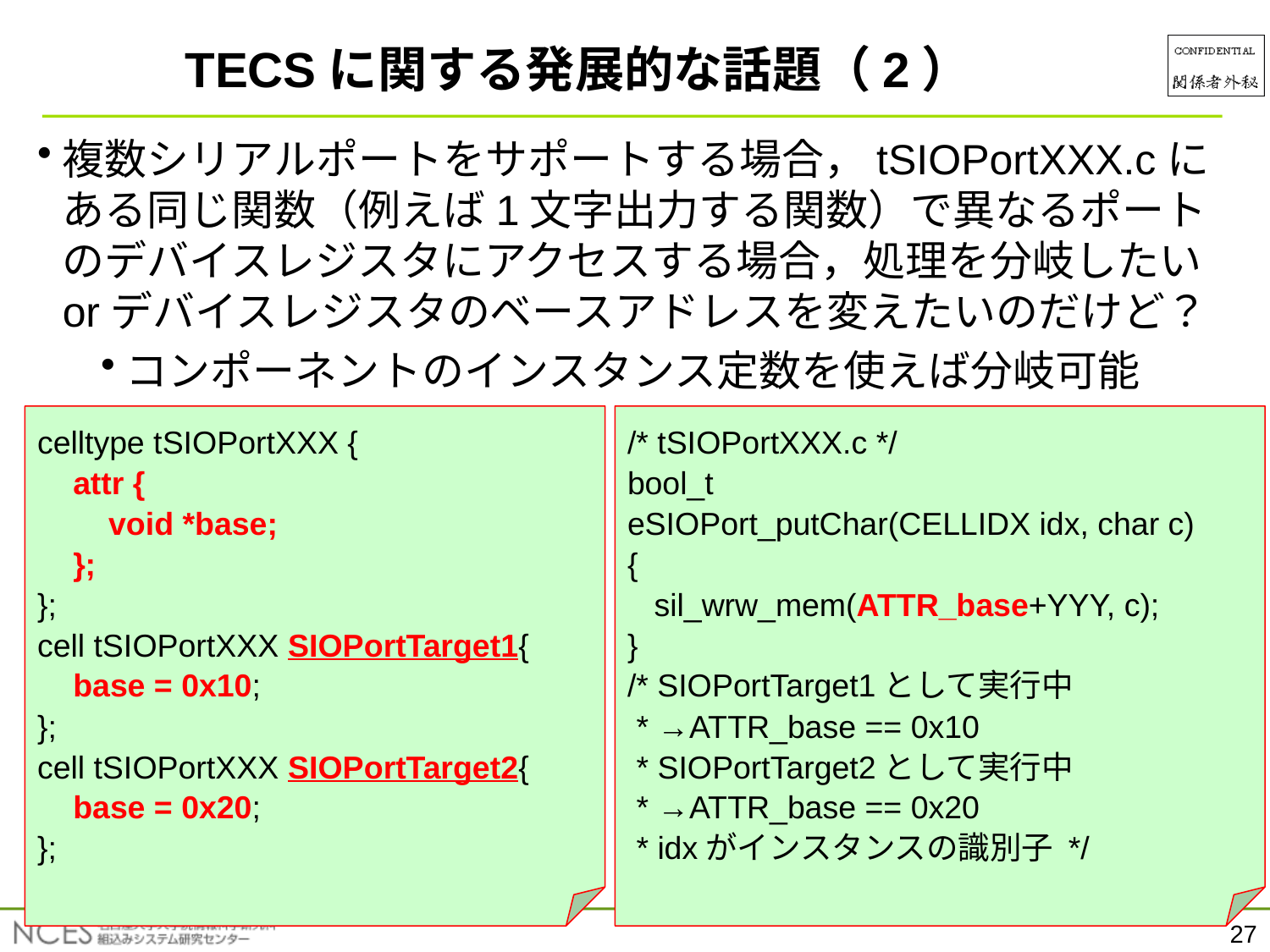

TECSに関する発展的な話題（2）
複数シリアルポートをサポートする場合，tSIOPortXXX.cにある同じ関数（例えば1文字出力する関数）で異なるポートのデバイスレジスタにアクセスする場合，処理を分岐したいorデバイスレジスタのベースアドレスを変えたいのだけど？
コンポーネントのインスタンス定数を使えば分岐可能
celltype tSIOPortXXX {
    attr {
        void *base;
    };
};
cell tSIOPortXXX SIOPortTarget1{
    base = 0x10;
};
cell tSIOPortXXX SIOPortTarget2{
    base = 0x20;
};
/* tSIOPortXXX.c */
bool_t
eSIOPort_putChar(CELLIDX idx, char c)
{
   sil_wrw_mem(ATTR_base+YYY, c);
}
/* SIOPortTarget1として実行中
 * →ATTR_base == 0x10
 * SIOPortTarget2として実行中
 * →ATTR_base == 0x20
 * idxがインスタンスの識別子 */
27